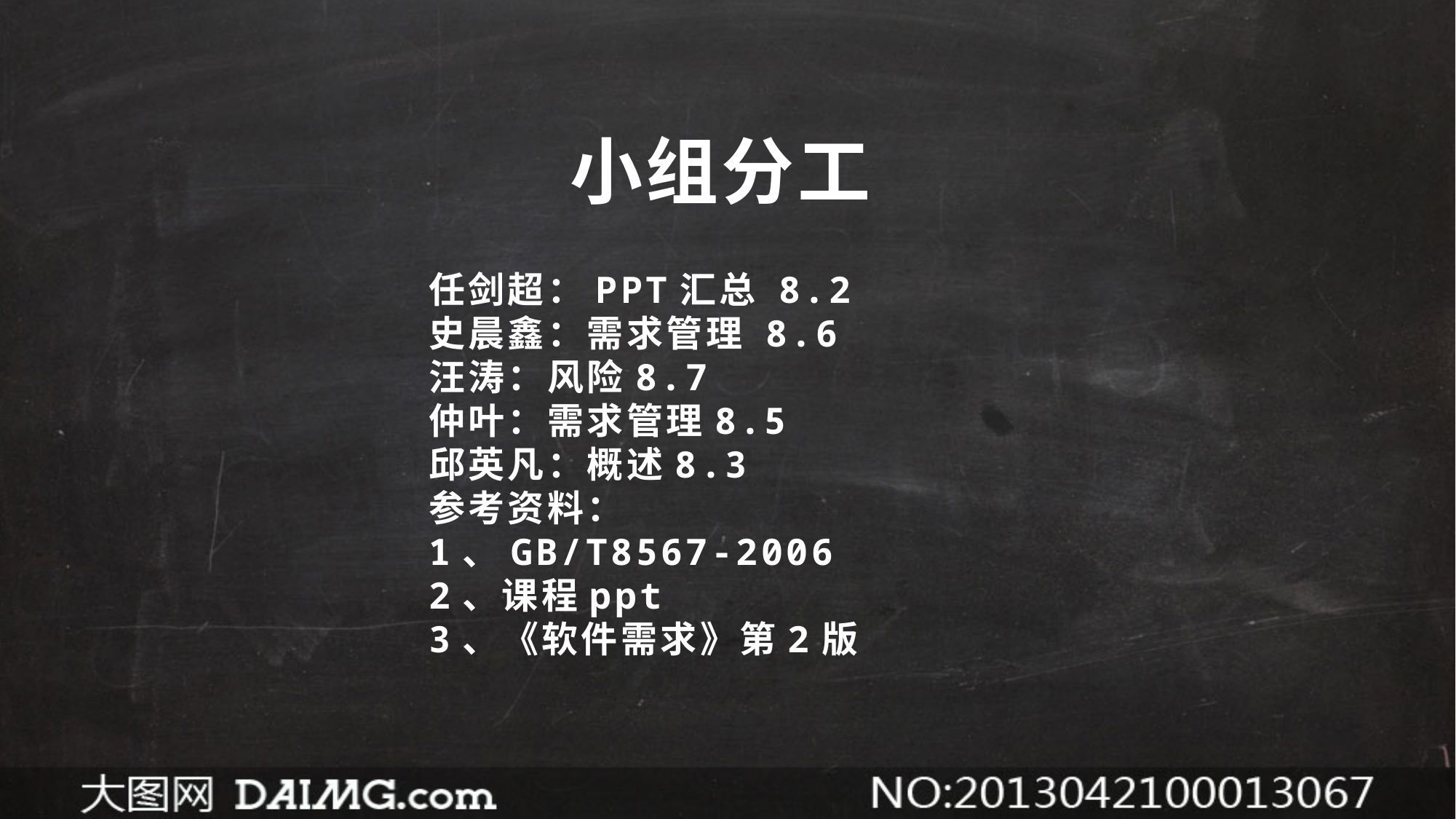

小组分工
任剑超：PPT汇总 8.2
史晨鑫：需求管理 8.6
汪涛：风险8.7
仲叶：需求管理8.5
邱英凡：概述8.3
参考资料：
1、GB/T8567-2006
2、课程ppt
3、《软件需求》第2版